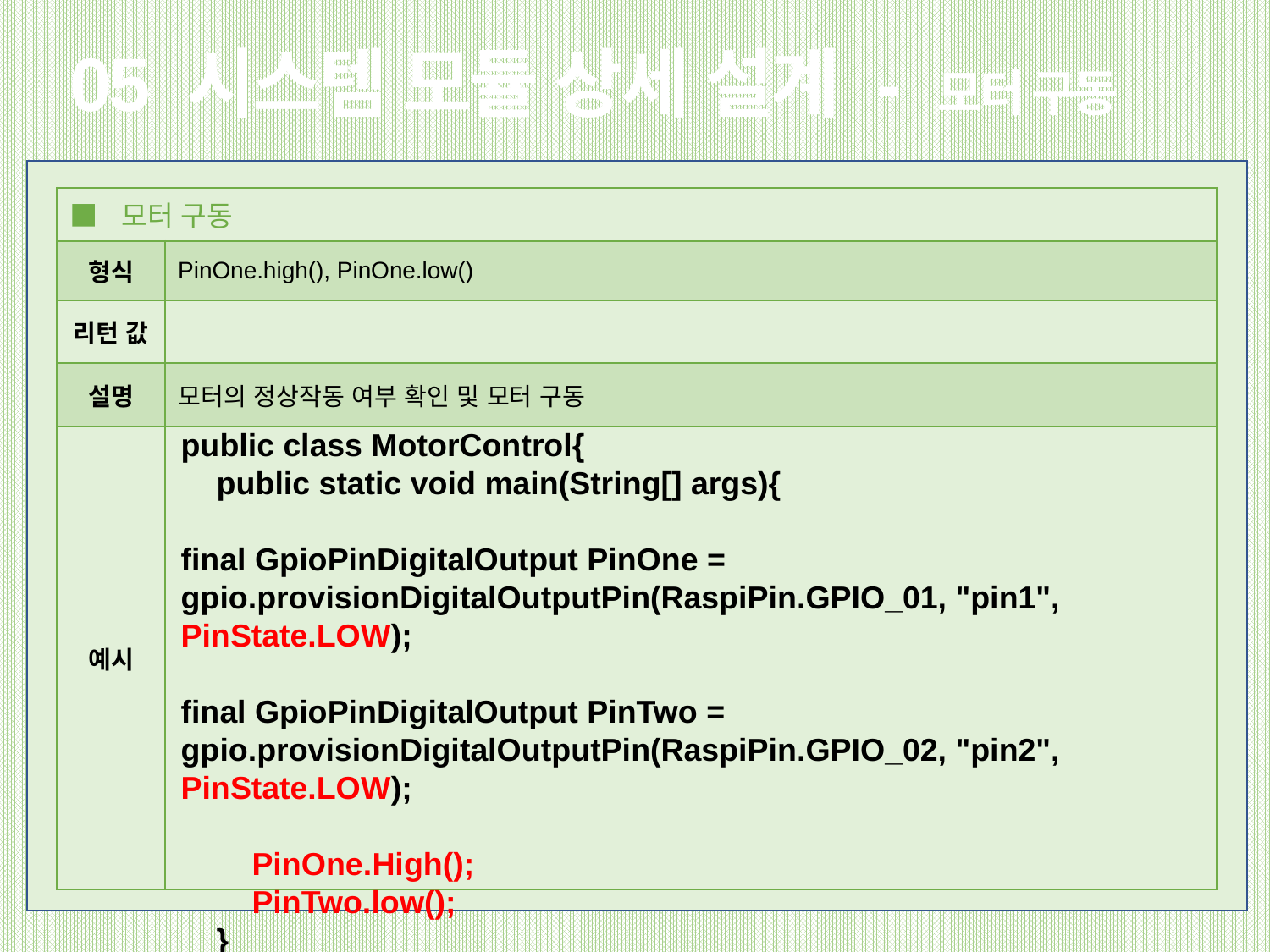

# 05 시스템 모듈 상세 설계 - 모터 구동

| ■ 모터 구동 |  |
| --- | --- |
| 형식 | PinOne.high(), PinOne.low() |
| 리턴 값 |  |
| 설명 | 모터의 정상작동 여부 확인 및 모터 구동 |
| 예시 |  |
public class MotorControl{
    public static void main(String[] args){

final GpioPinDigitalOutput PinOne = gpio.provisionDigitalOutputPin(RaspiPin.GPIO_01, "pin1", PinState.LOW);

final GpioPinDigitalOutput PinTwo = gpio.provisionDigitalOutputPin(RaspiPin.GPIO_02, "pin2", PinState.LOW);

        PinOne.High();
        PinTwo.low();
    }